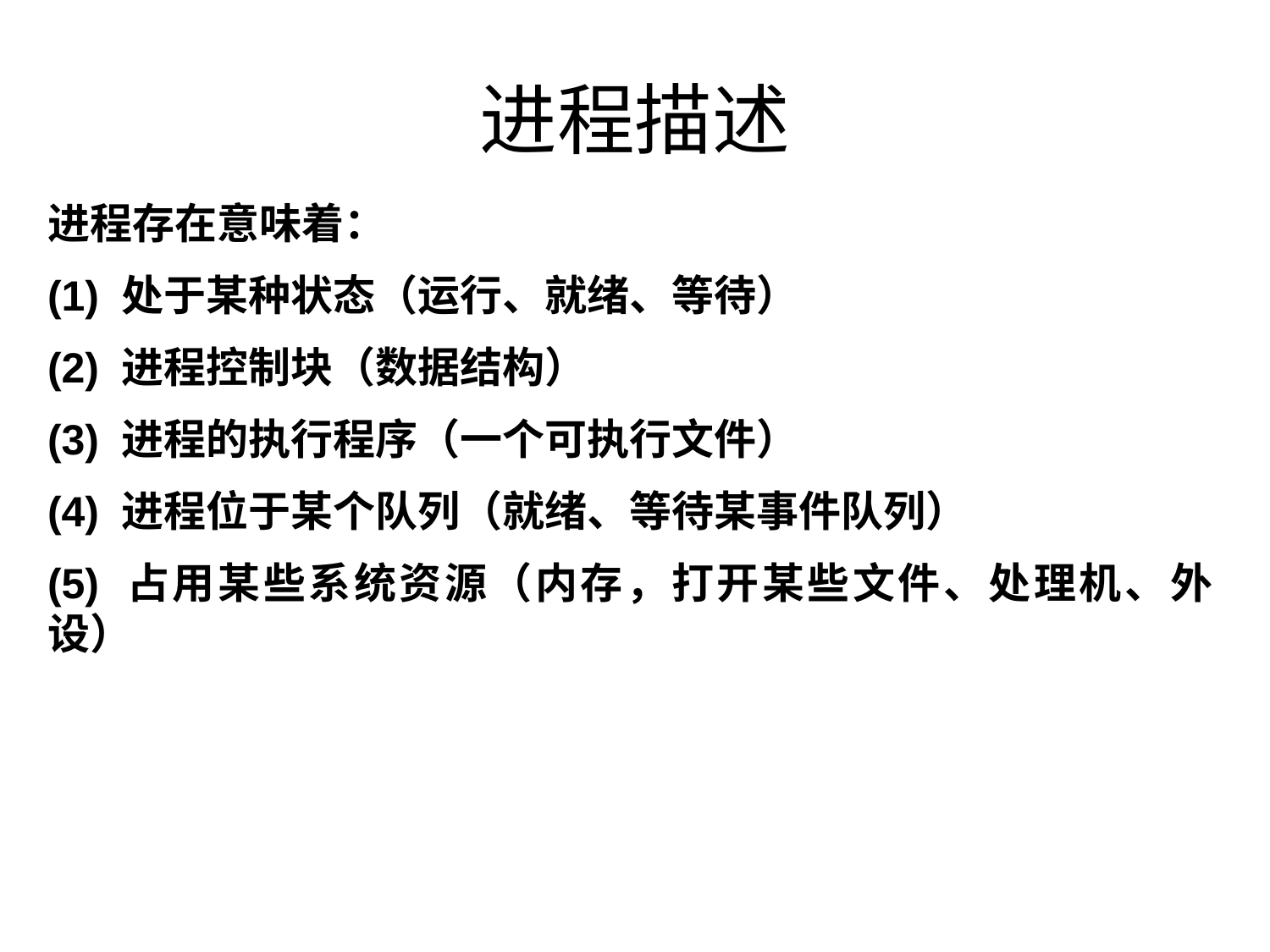

# 进程描述
进程存在意味着：
(1) 处于某种状态（运行、就绪、等待）
(2) 进程控制块（数据结构）
(3) 进程的执行程序（一个可执行文件）
(4) 进程位于某个队列（就绪、等待某事件队列）
(5) 占用某些系统资源（内存，打开某些文件、处理机、外设）